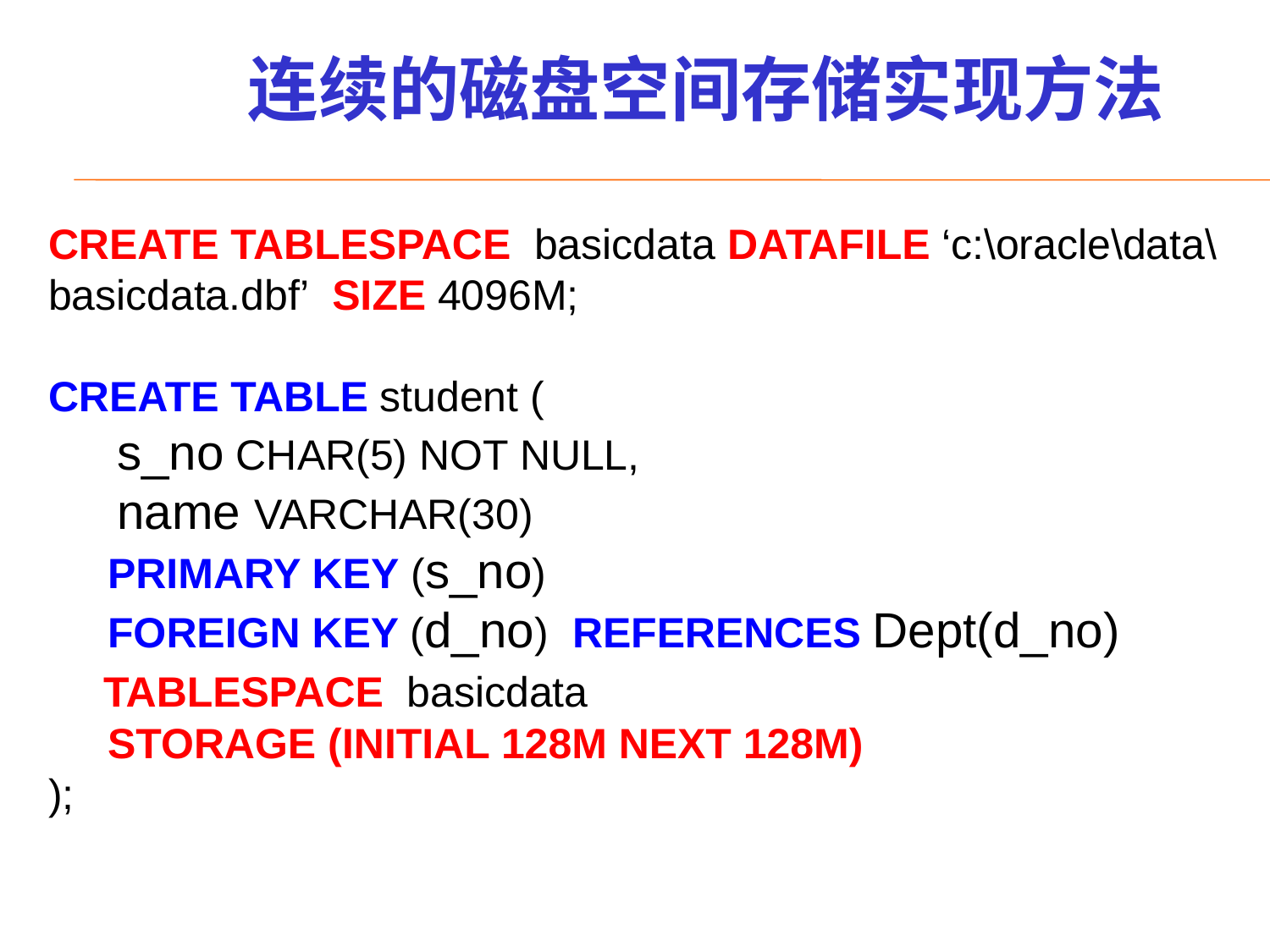

# 连续的磁盘空间存储实现方法
CREATE TABLESPACE  basicdata DATAFILE ‘c:\oracle\data\basicdata.dbf’  SIZE 4096M;

CREATE TABLE student (
     s_no CHAR(5) NOT NULL,
     name VARCHAR(30)
     PRIMARY KEY (s_no)
     FOREIGN KEY (d_no)  REFERENCES Dept(d_no)
    TABLESPACE  basicdata
     STORAGE (INITIAL 128M NEXT 128M)
);